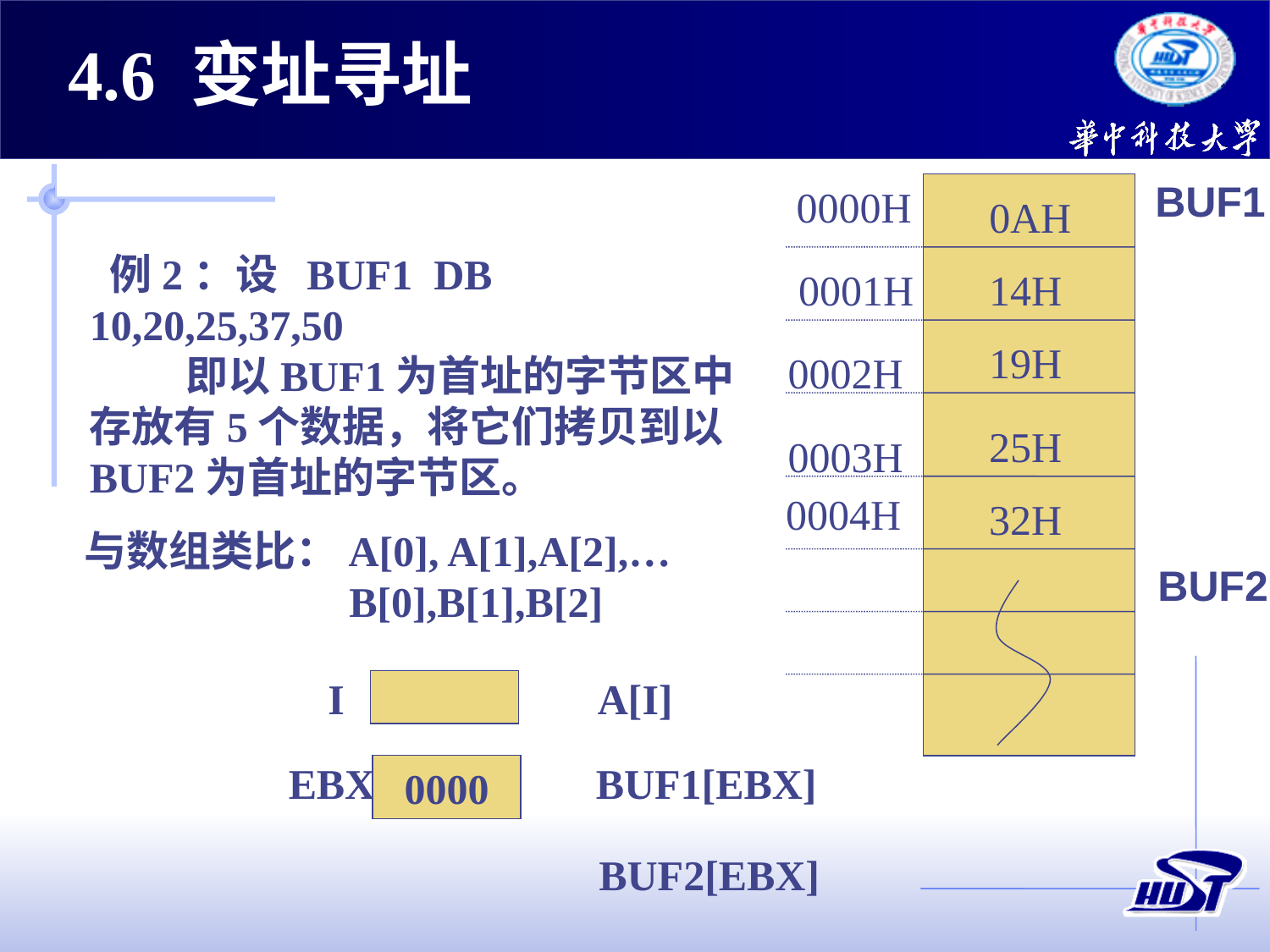

4.6 变址寻址
BUF1
0000H

0AH

0001H
14H

19H
0002H

25H
0003H

0004H
32H

 例2：设  BUF1  DB  10,20,25,37,50
         即以BUF1为首址的字节区中存放有5个数据，将它们拷贝到以BUF2为首址的字节区。
与数组类比：A[0], A[1],A[2],…
                         B[0],B[1],B[2]
I
A[I]

EBX
0000
BUF1[EBX]
BUF2[EBX]
BUF2